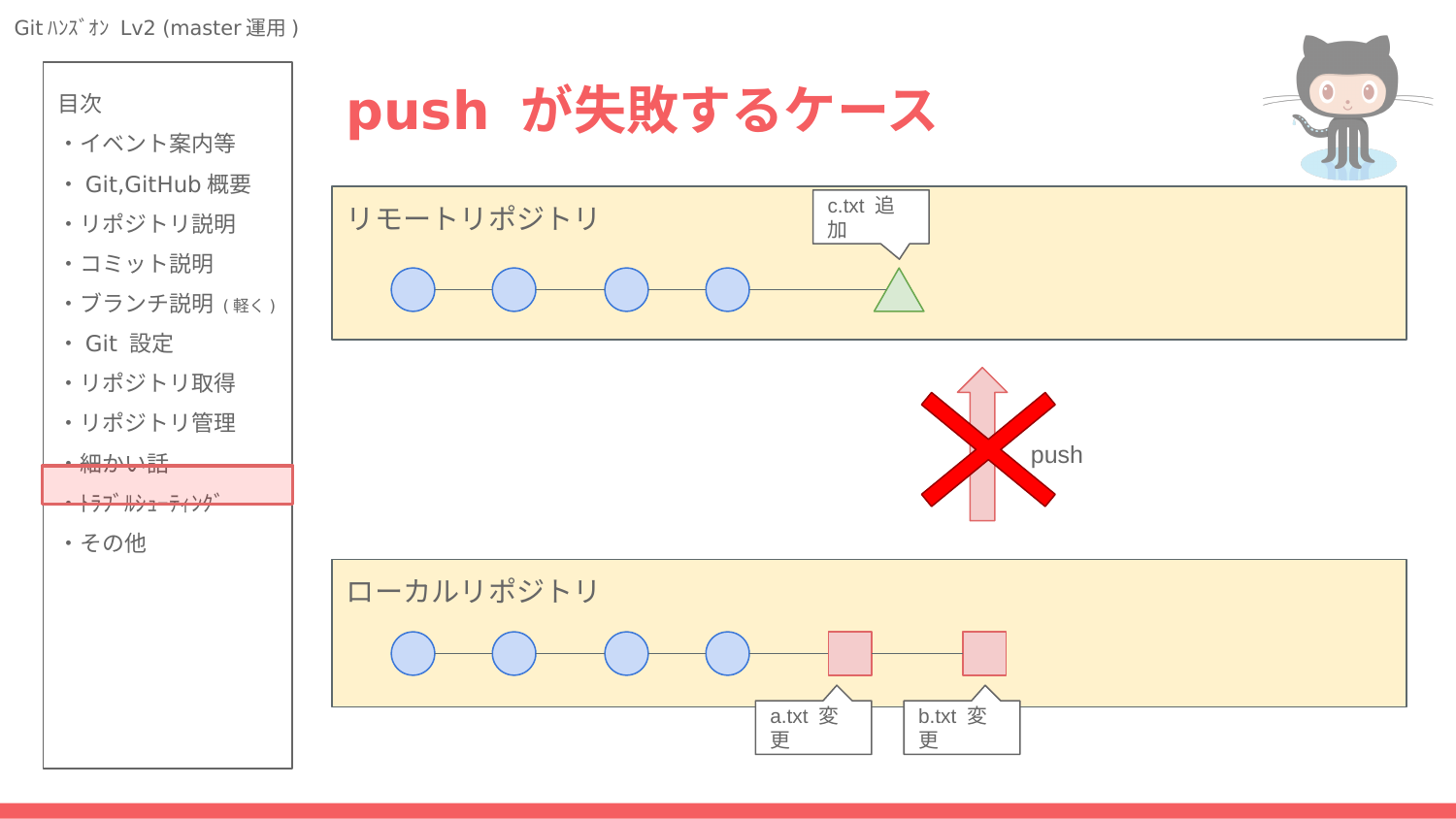

# push が失敗するケース
リモートリポジトリ
c.txt 追加

push

ローカルリポジトリ

a.txt 変更
b.txt 変更